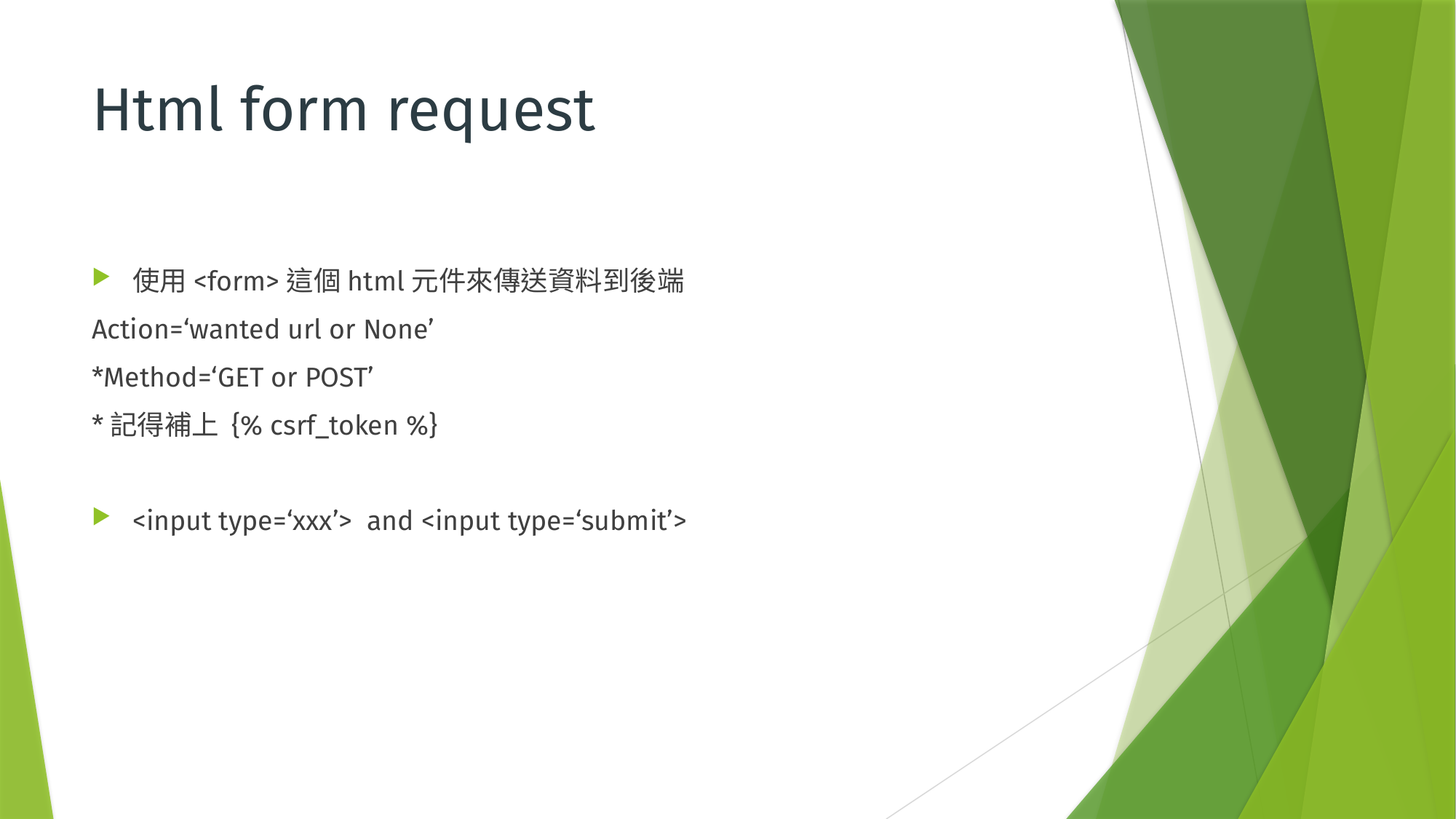

# Html form request
使用<form>這個html元件來傳送資料到後端
Action=‘wanted url or None’
*Method=‘GET or POST’
*記得補上 {% csrf_token %}

<input type=‘xxx’>  and <input type=‘submit’>